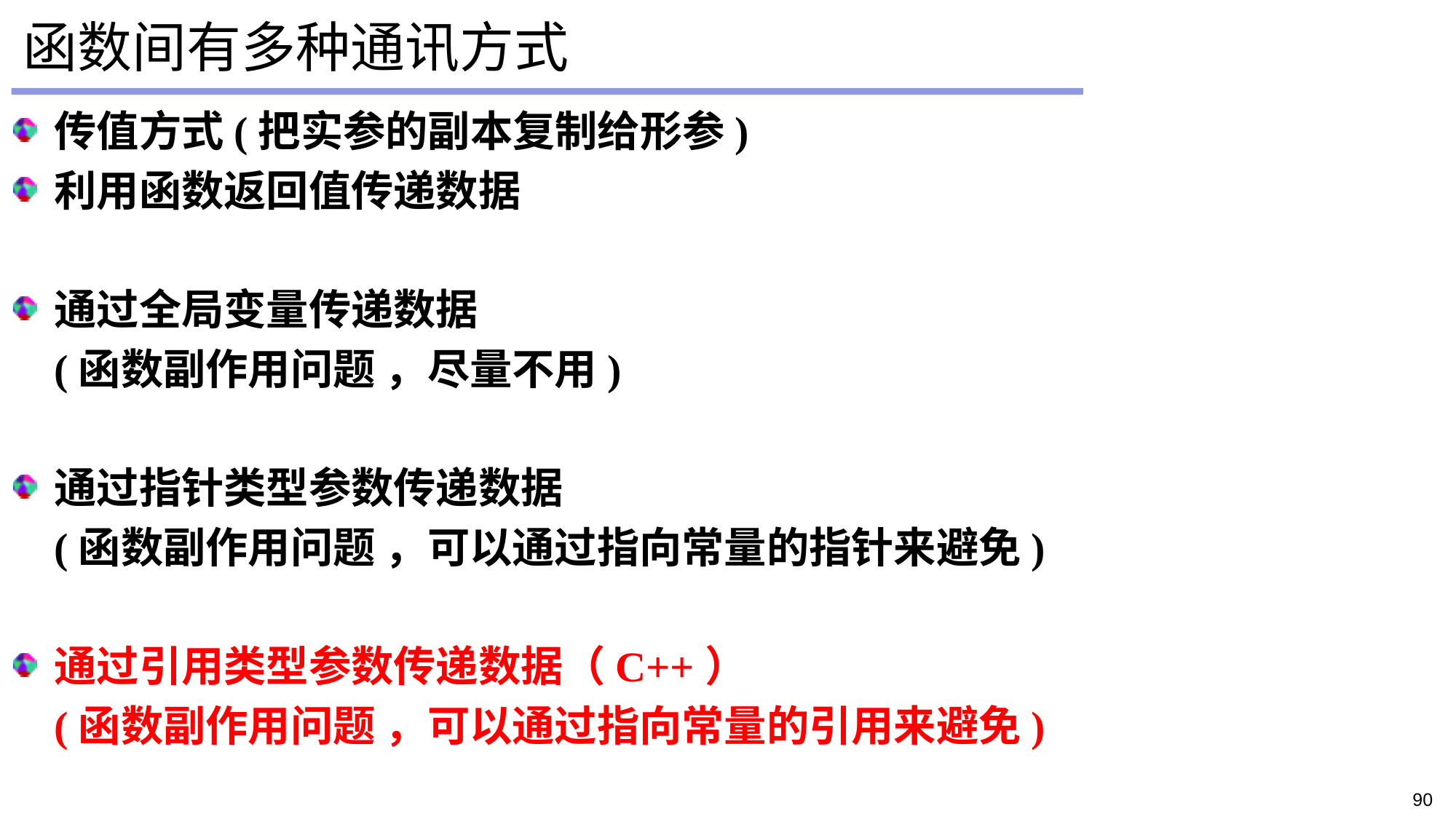

# 函数间有多种通讯方式
传值方式(把实参的副本复制给形参)
利用函数返回值传递数据

通过全局变量传递数据
	(函数副作用问题 ，尽量不用)

通过指针类型参数传递数据
	(函数副作用问题 ，可以通过指向常量的指针来避免)

通过引用类型参数传递数据（C++）
	(函数副作用问题 ，可以通过指向常量的引用来避免)
90